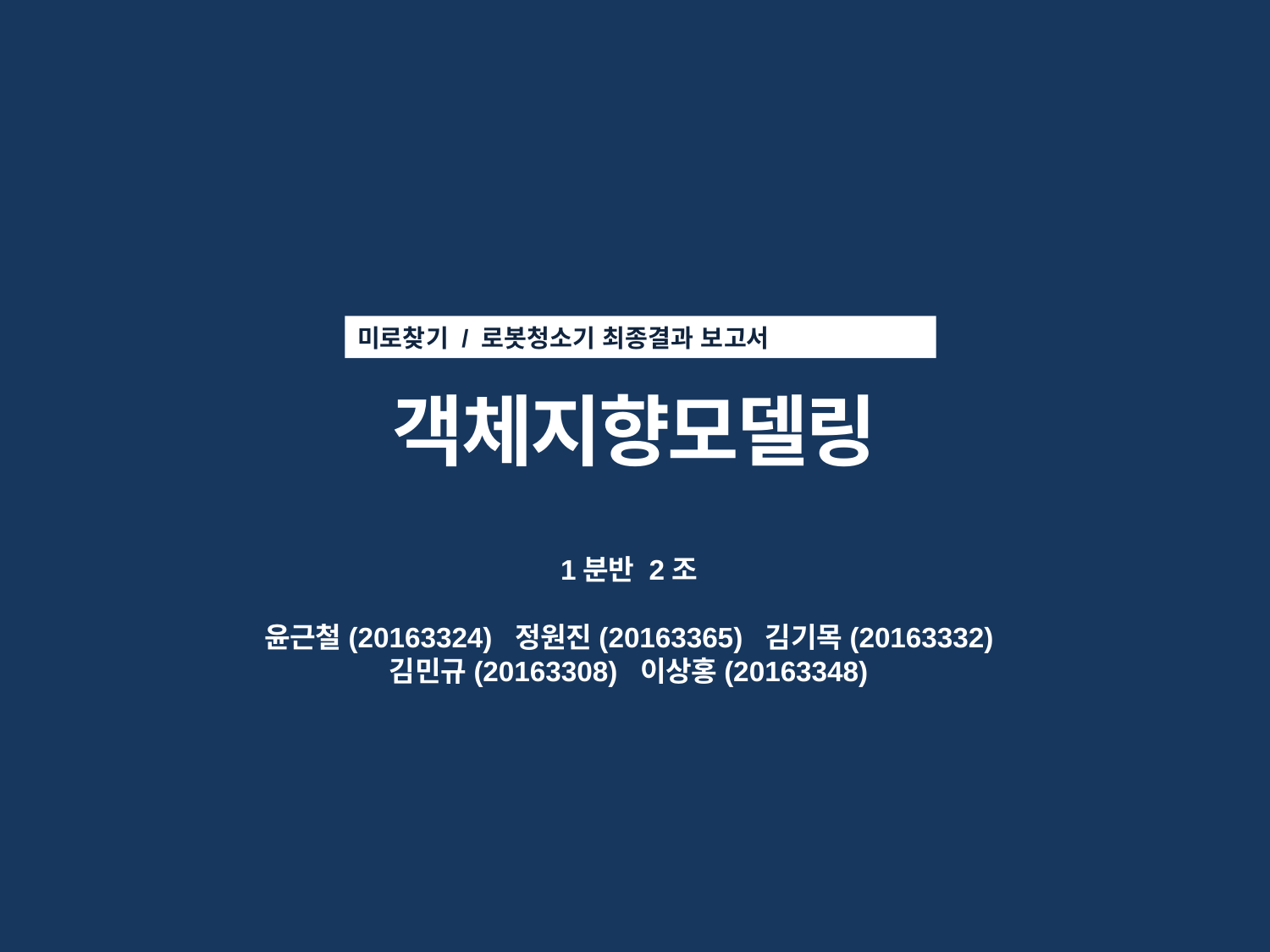

미로찾기 / 로봇청소기 최종결과 보고서
객체지향모델링
1분반 2조

윤근철(20163324)  정원진(20163365)  김기목(20163332)
김민규(20163308)  이상홍(20163348)